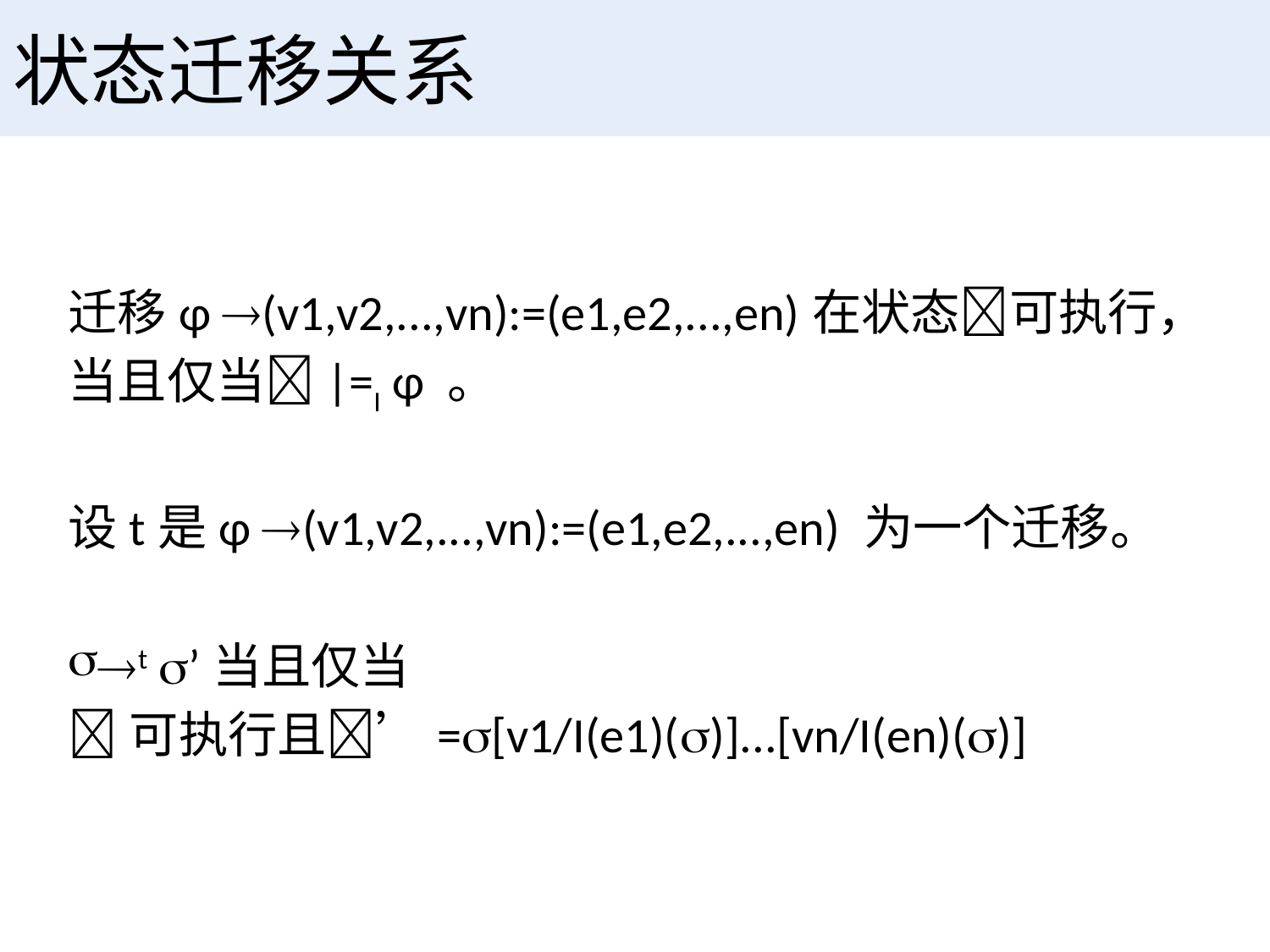

# 状态迁移关系

迁移φ →(v1,v2,...,vn):=(e1,e2,...,en)在状态σ可执行，
当且仅当σ|=I φ 。

设t是φ →(v1,v2,...,vn):=(e1,e2,...,en) 为一个迁移。

→t σ’当且仅当
σ可执行且σ’=σ[v1/I(e1)(σ)]...[vn/I(en)(σ)]